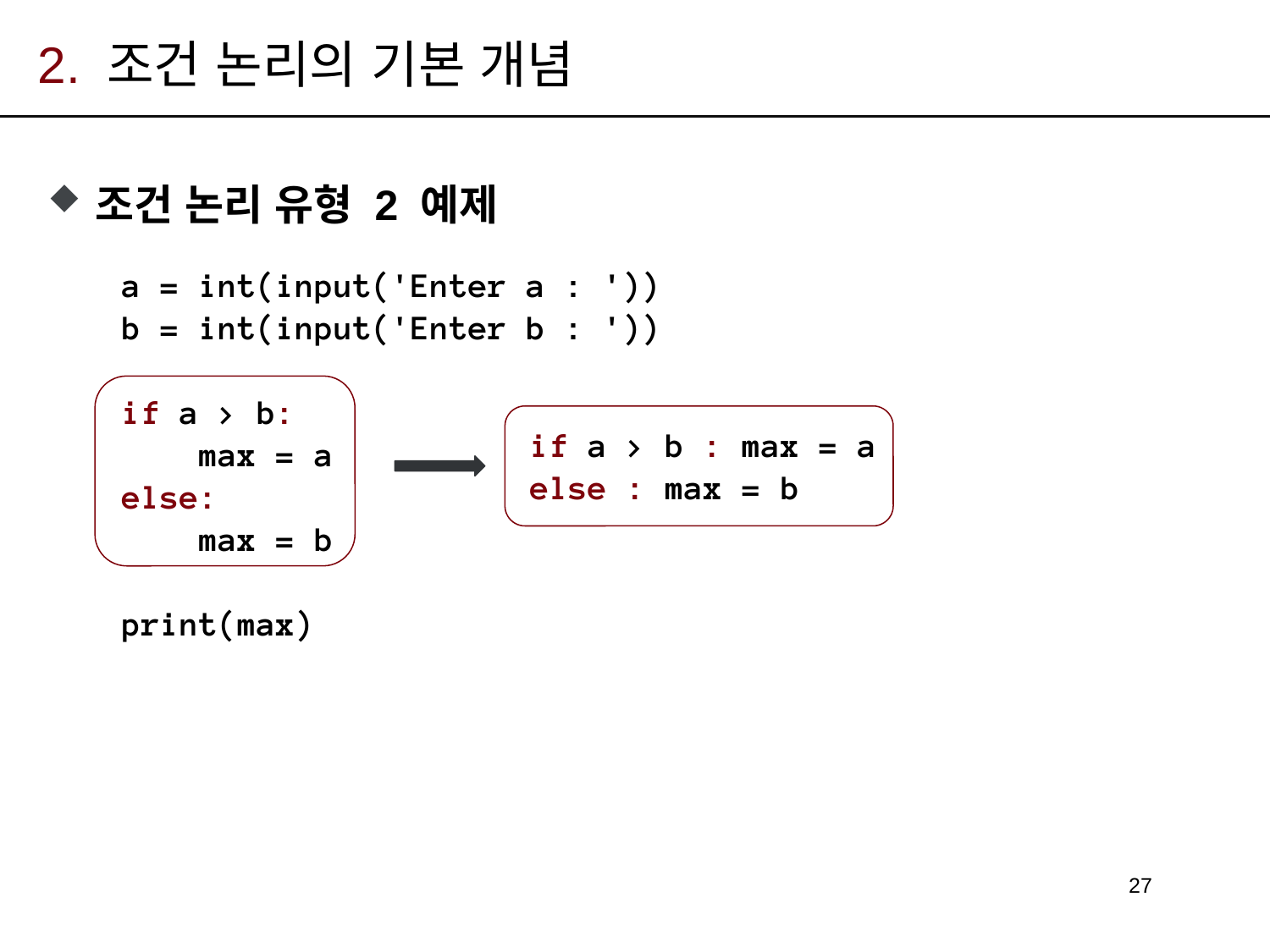

# 2. 조건 논리의 기본 개념
조건 논리 유형 2 예제

a = int(input('Enter a : '))
b = int(input('Enter b : '))

if a > b:
    max = a
else:
    max = b

print(max)

if a > b : max = a
else : max = b

27